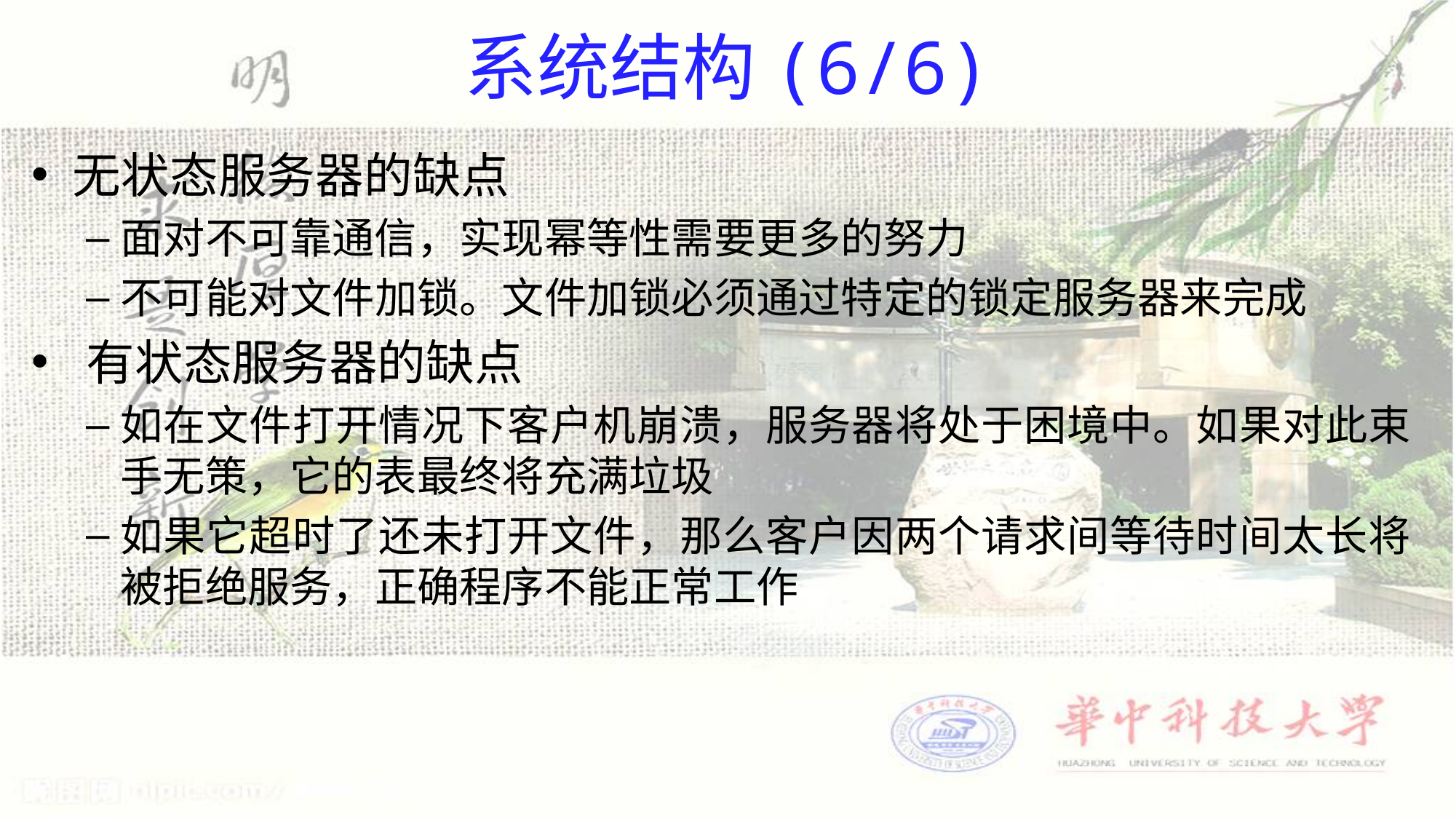

# 系统结构(6/6)
无状态服务器的缺点
面对不可靠通信，实现幂等性需要更多的努力
不可能对文件加锁。文件加锁必须通过特定的锁定服务器来完成
有状态服务器的缺点
如在文件打开情况下客户机崩溃，服务器将处于困境中。如果对此束手无策，它的表最终将充满垃圾
如果它超时了还未打开文件，那么客户因两个请求间等待时间太长将被拒绝服务，正确程序不能正常工作